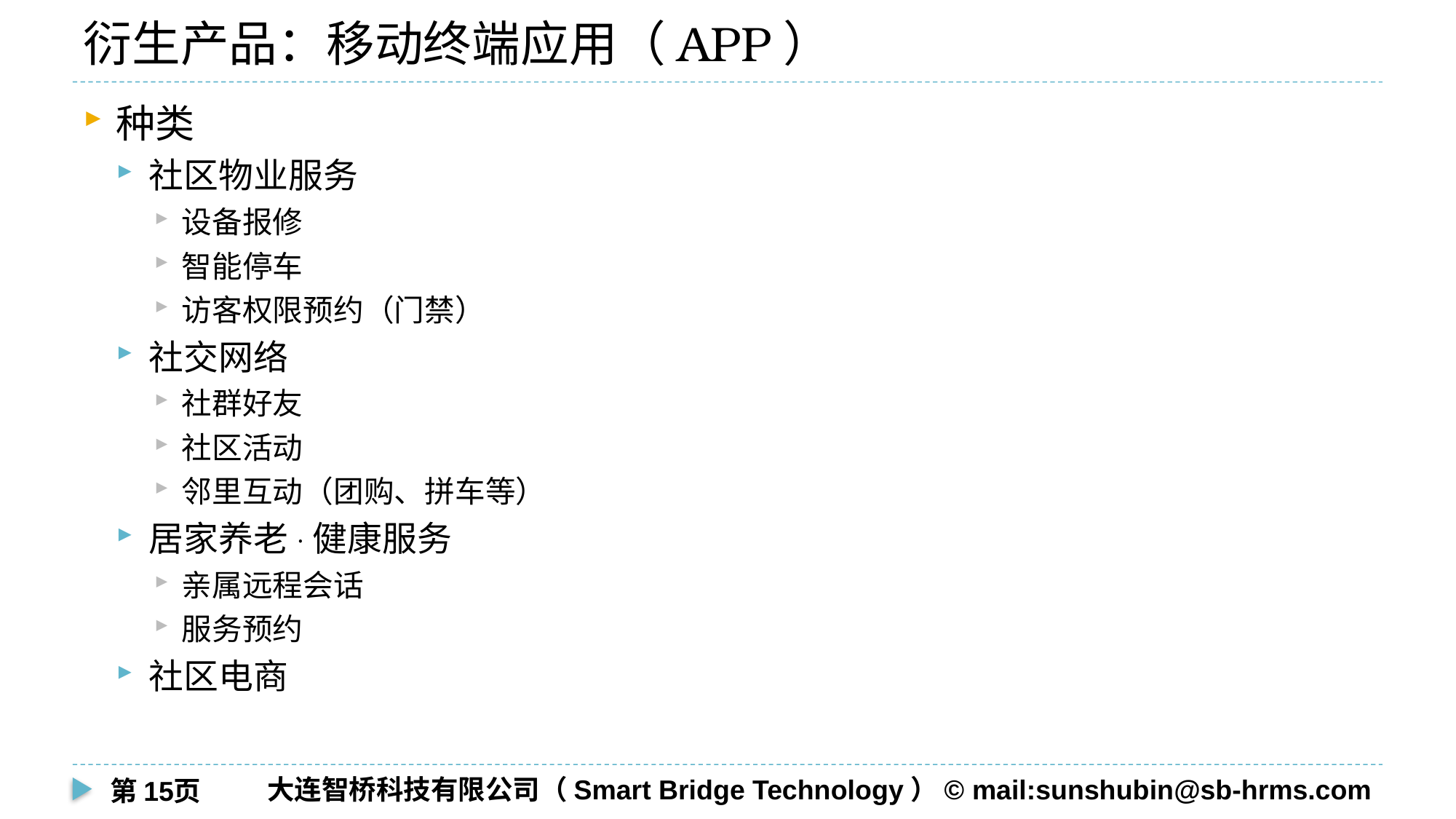

# 衍生产品：移动终端应用（APP）
种类
社区物业服务
设备报修
智能停车
访客权限预约（门禁）
社交网络
社群好友
社区活动
邻里互动（团购、拼车等）
居家养老·健康服务
亲属远程会话
服务预约
社区电商
第15页